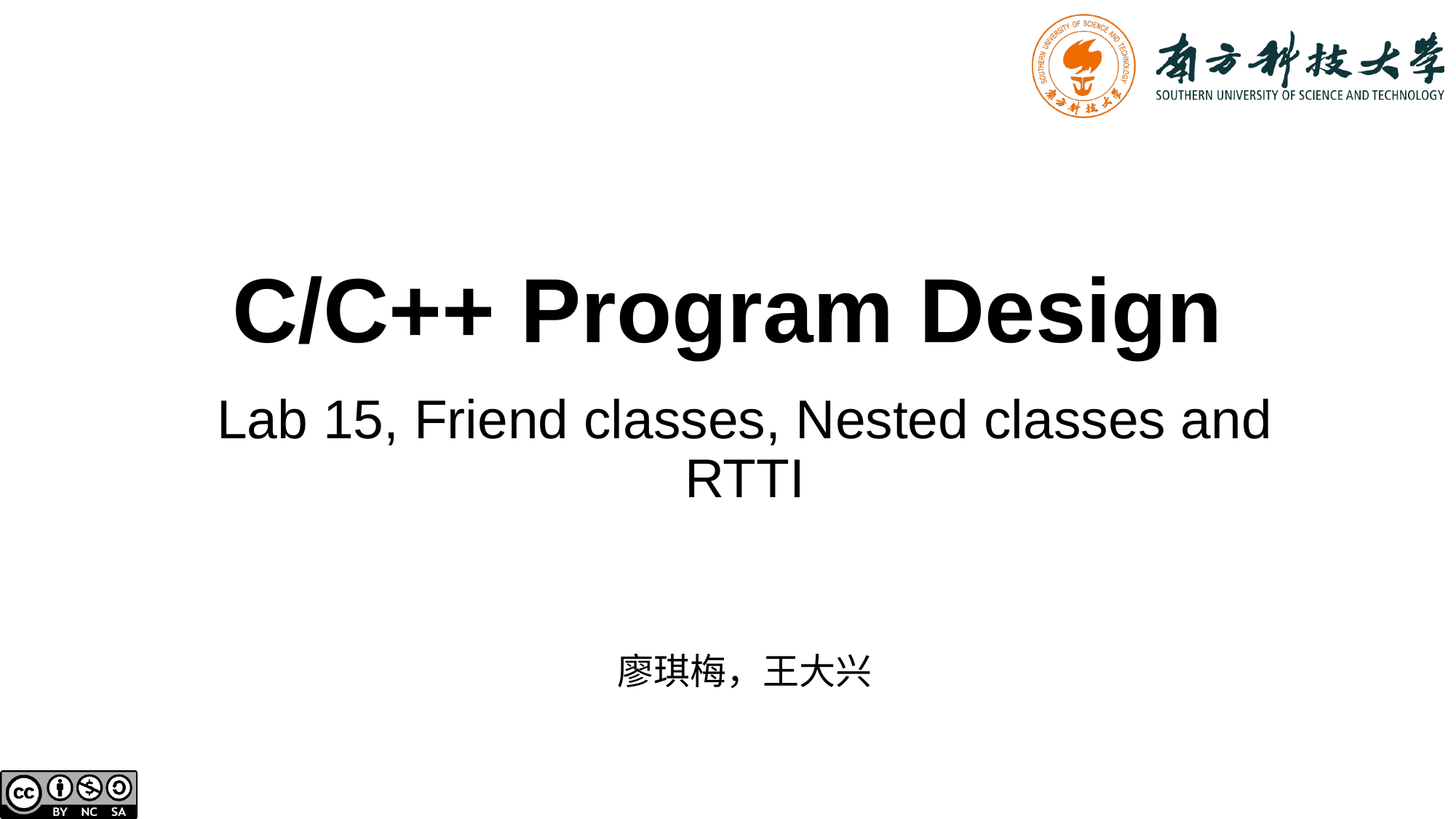

# C/C++ Program Design
Lab 15, Friend classes, Nested classes and RTTI

廖琪梅，王大兴